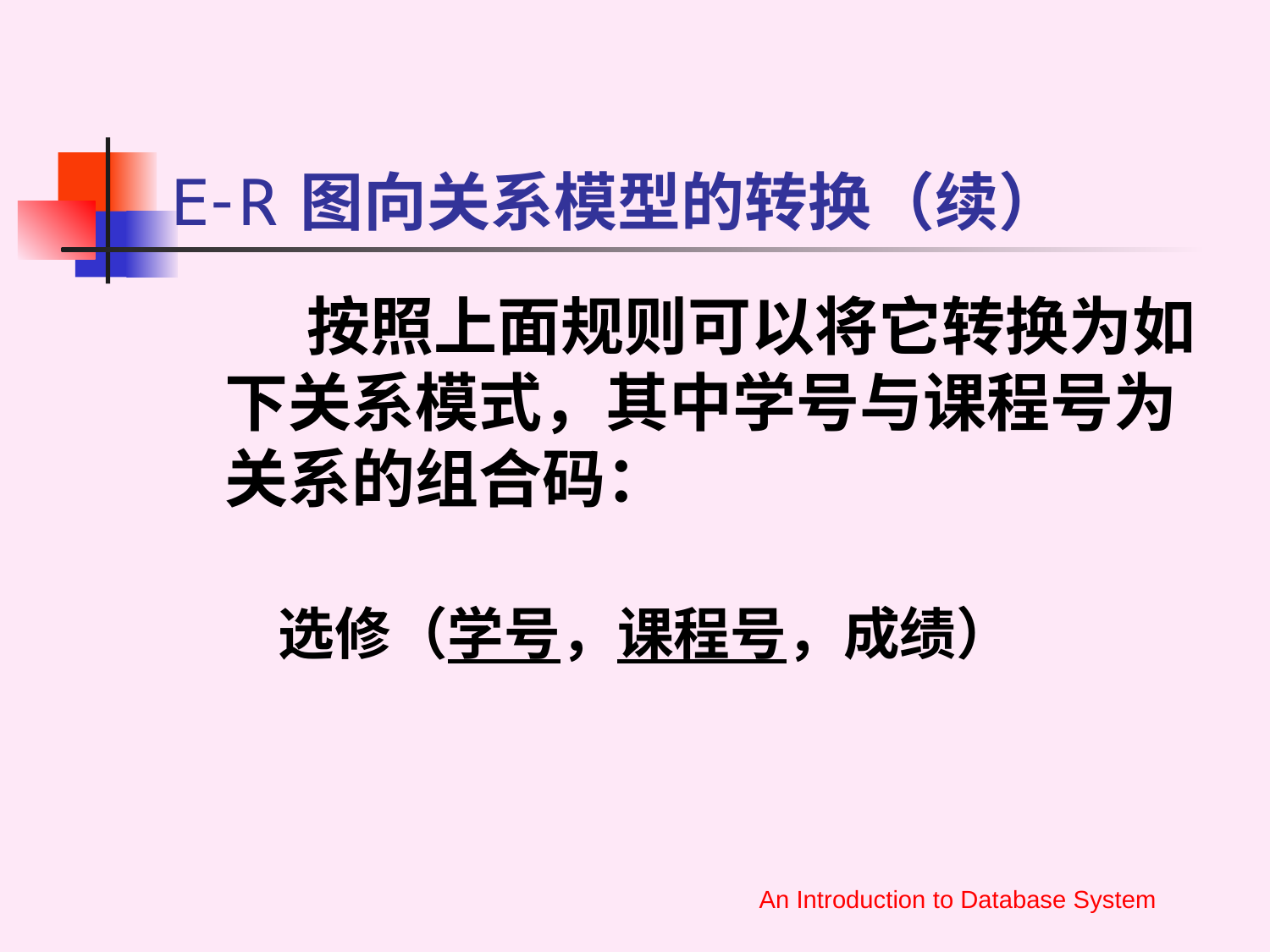

# E-R图向关系模型的转换（续）
        按照上面规则可以将它转换为如下关系模式，其中学号与课程号为关系的组合码：
选修（学号，课程号，成绩）
An Introduction to Database System